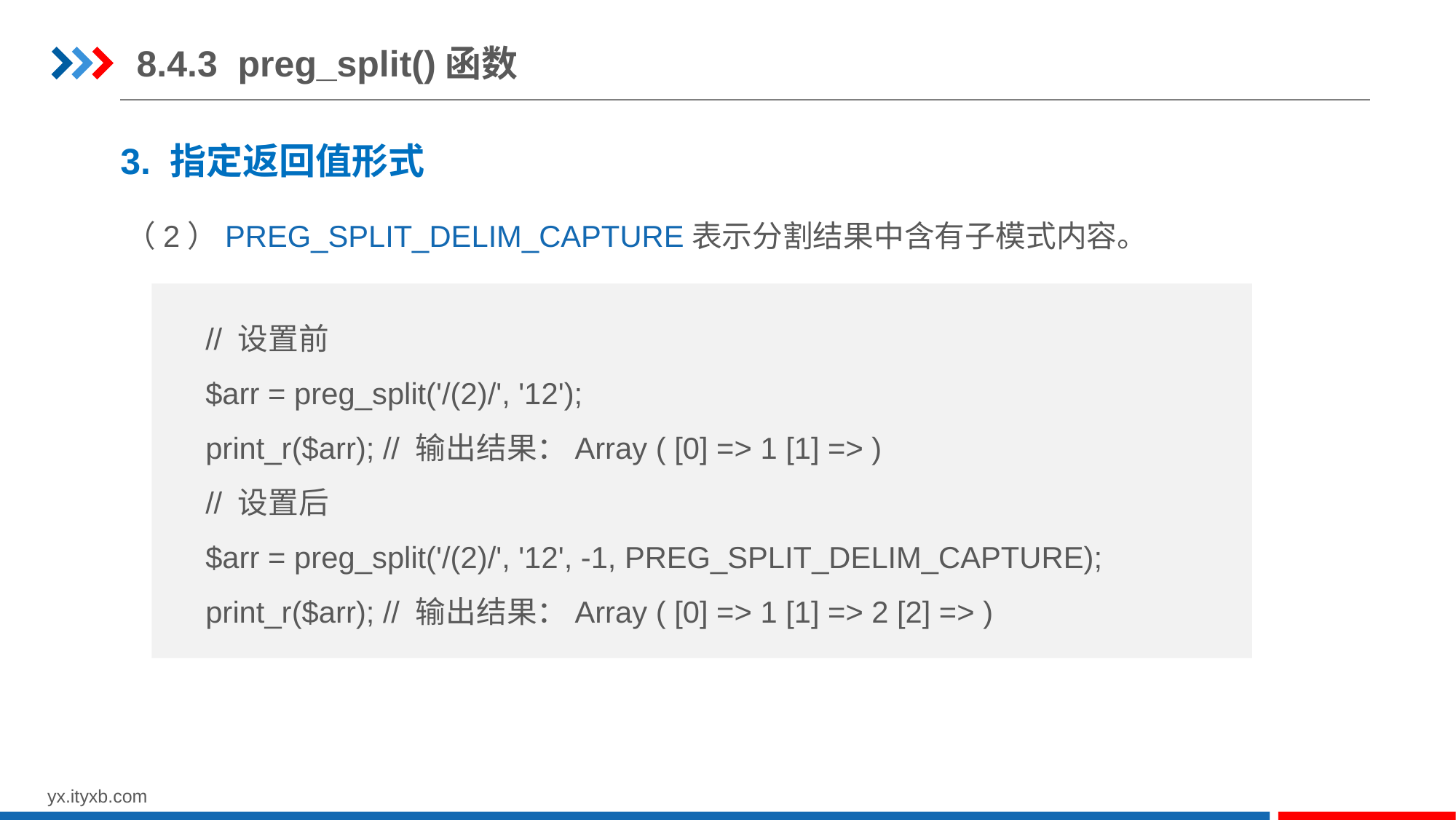

8.4.3  preg_split()函数
3. 指定返回值形式
（2）PREG_SPLIT_DELIM_CAPTURE表示分割结果中含有子模式内容。

// 设置前
$arr = preg_split('/(2)/', '12');
print_r($arr); // 输出结果：Array ( [0] => 1 [1] => )
// 设置后
$arr = preg_split('/(2)/', '12', -1, PREG_SPLIT_DELIM_CAPTURE);
print_r($arr); // 输出结果：Array ( [0] => 1 [1] => 2 [2] => )